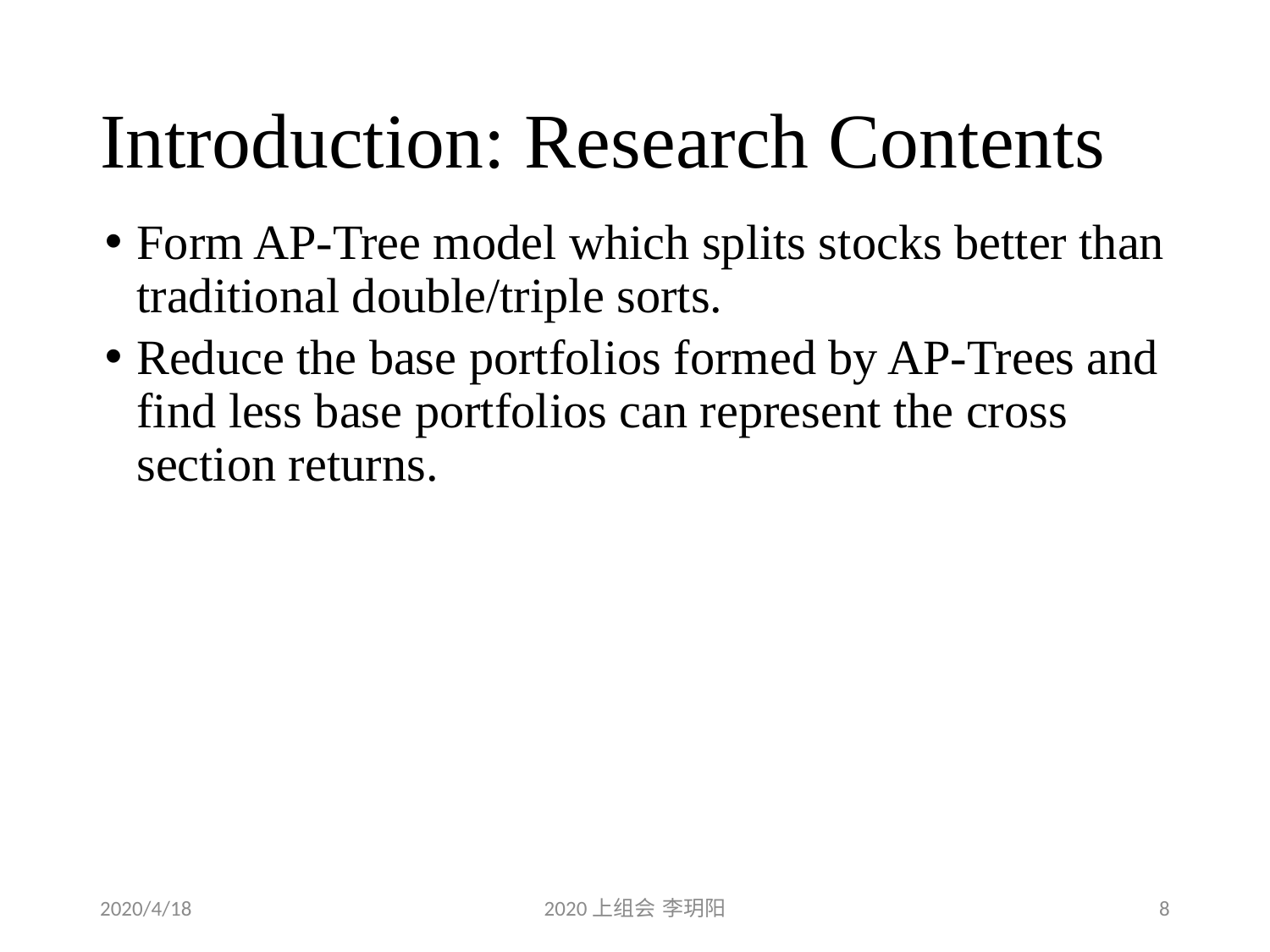

# Introduction: Research Contents
Form AP-Tree model which splits stocks better than traditional double/triple sorts.
Reduce the base portfolios formed by AP-Trees and find less base portfolios can represent the cross section returns.

2020/4/18
2020上组会 李玥阳
8